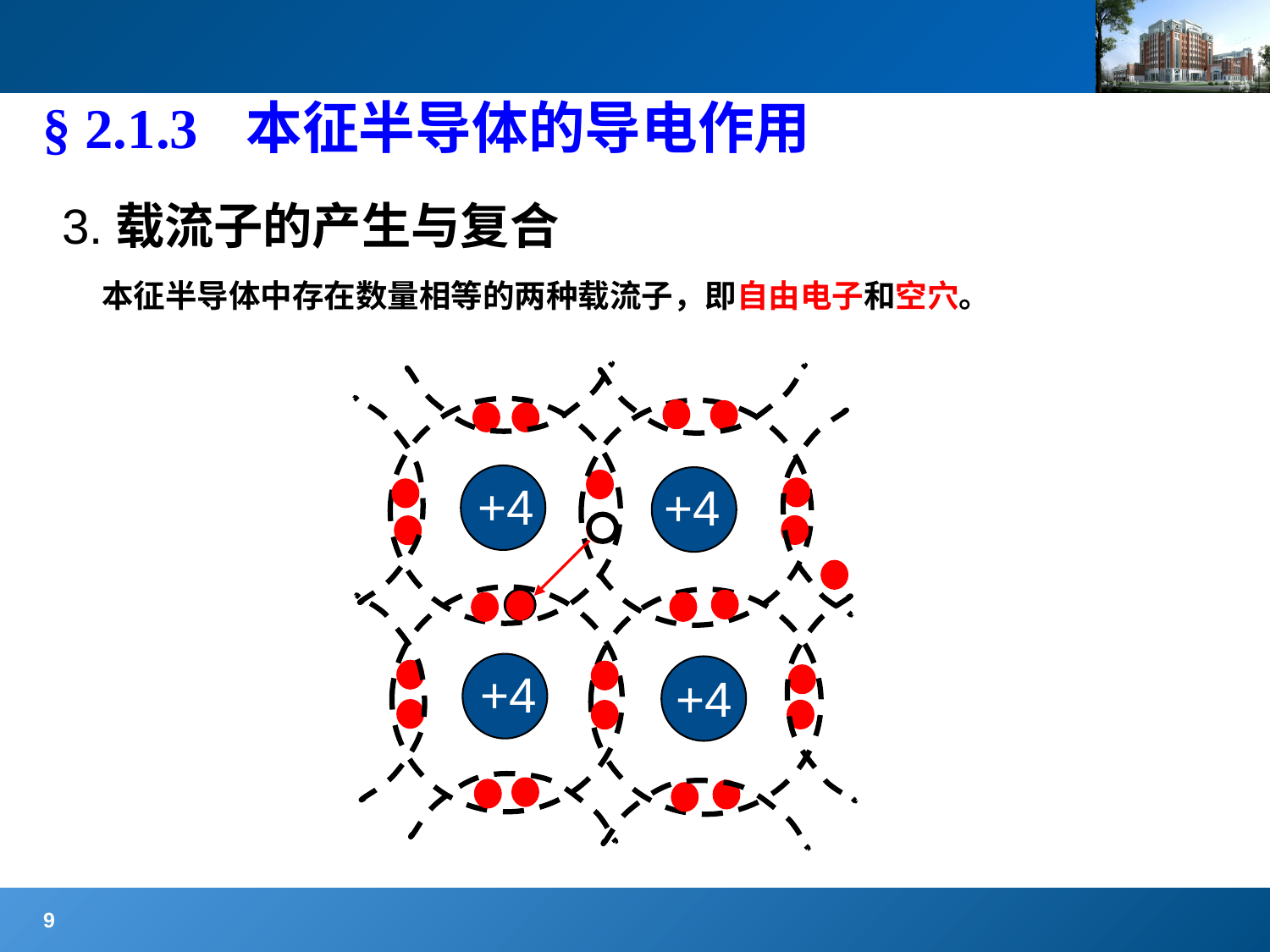

§ 2.1.3 本征半导体的导电作用
3.载流子的产生与复合
本征半导体中存在数量相等的两种载流子，即自由电子和空穴。

+4
+4

+4
+4